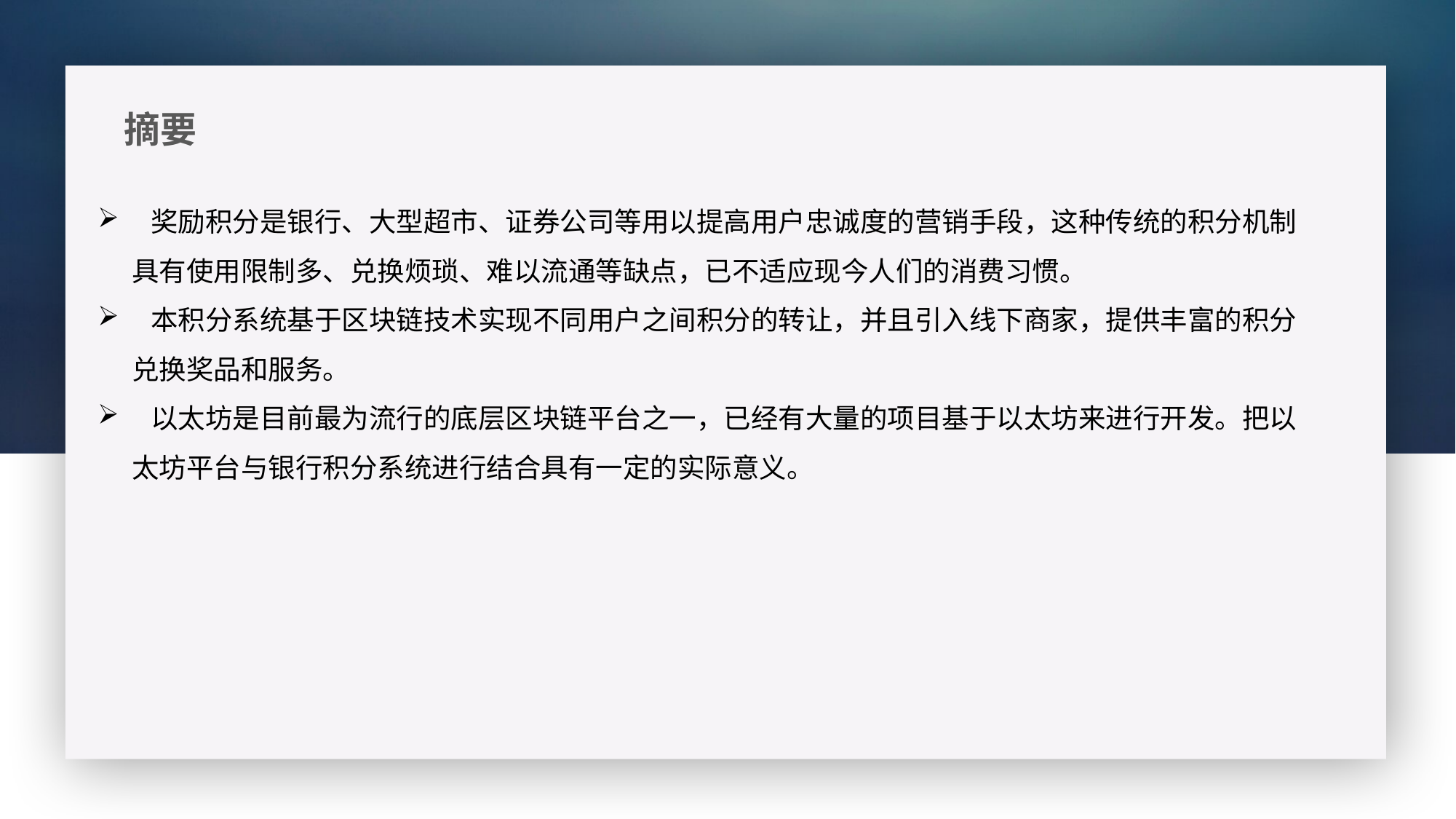

摘要
  奖励积分是银行、大型超市、证券公司等用以提高用户忠诚度的营销手段，这种传统的积分机制具有使用限制多、兑换烦琐、难以流通等缺点，已不适应现今人们的消费习惯。
  本积分系统基于区块链技术实现不同用户之间积分的转让，并且引入线下商家，提供丰富的积分兑换奖品和服务。
  以太坊是目前最为流行的底层区块链平台之一，已经有大量的项目基于以太坊来进行开发。把以太坊平台与银行积分系统进行结合具有一定的实际意义。